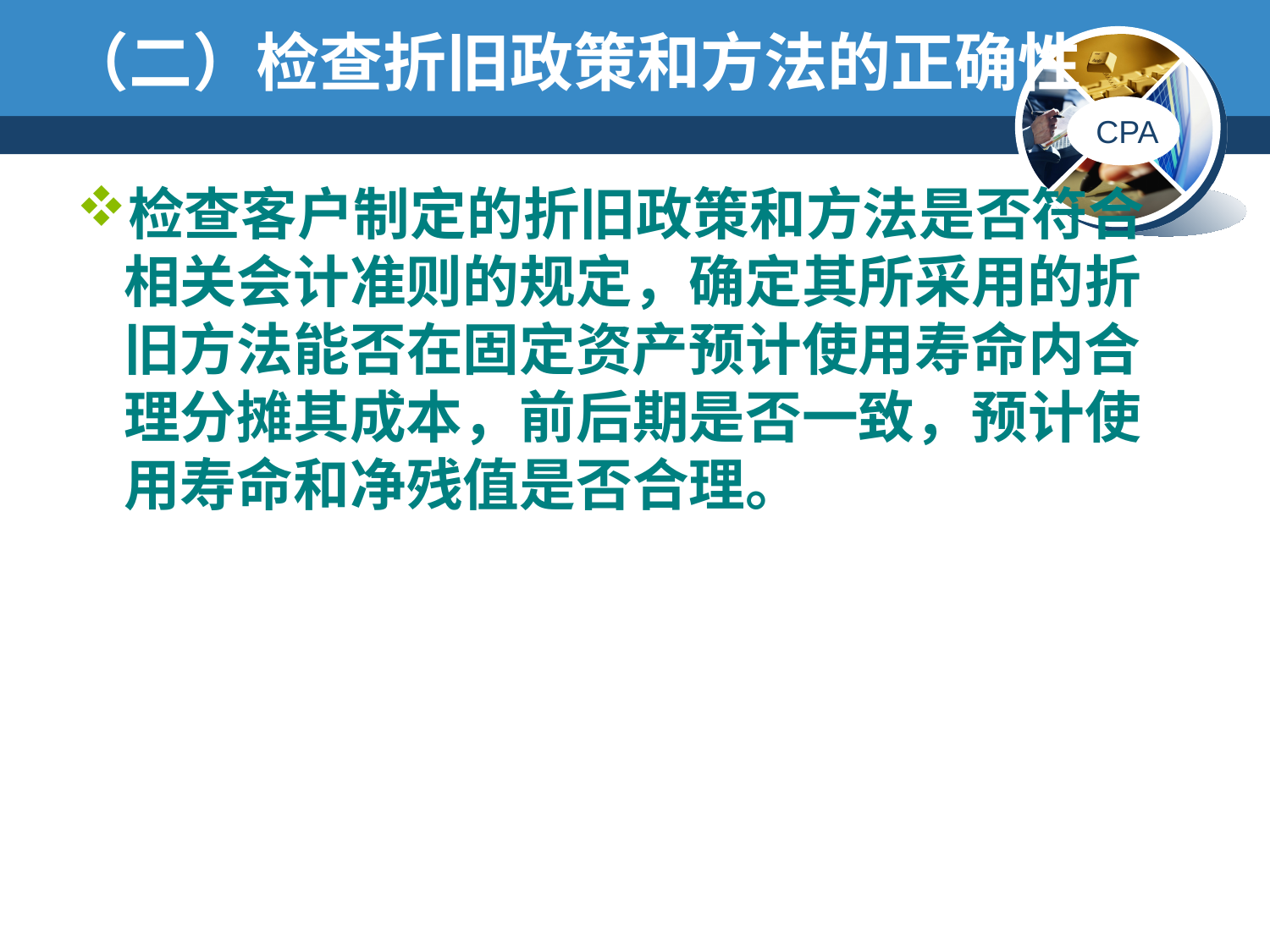

# （二）检查折旧政策和方法的正确性
检查客户制定的折旧政策和方法是否符合相关会计准则的规定，确定其所采用的折旧方法能否在固定资产预计使用寿命内合理分摊其成本，前后期是否一致，预计使用寿命和净残值是否合理。